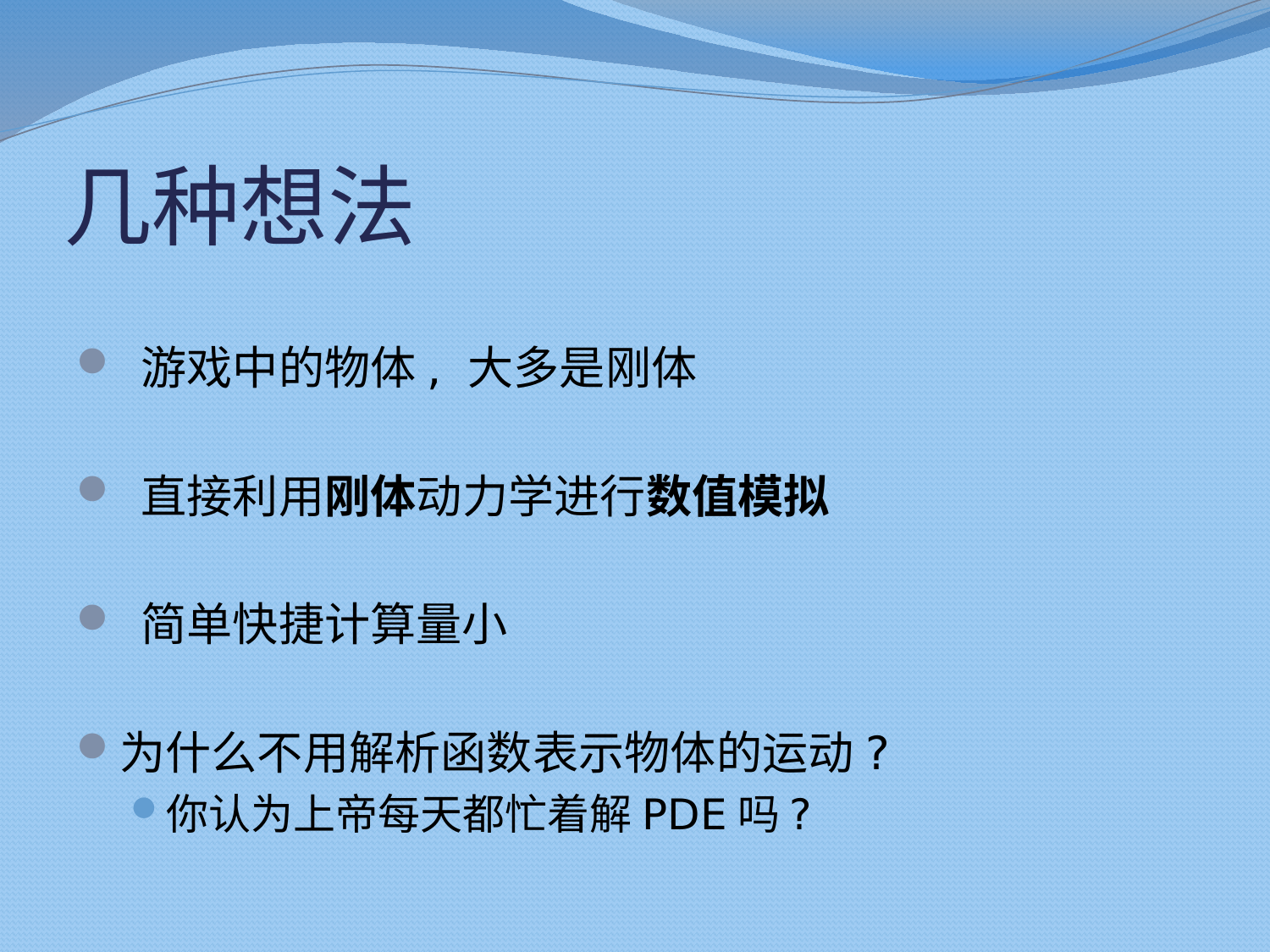

# 几种想法

 游戏中的物体, 大多是刚体

 直接利用刚体动力学进行数值模拟

 简单快捷计算量小

为什么不用解析函数表示物体的运动?
你认为上帝每天都忙着解PDE吗?